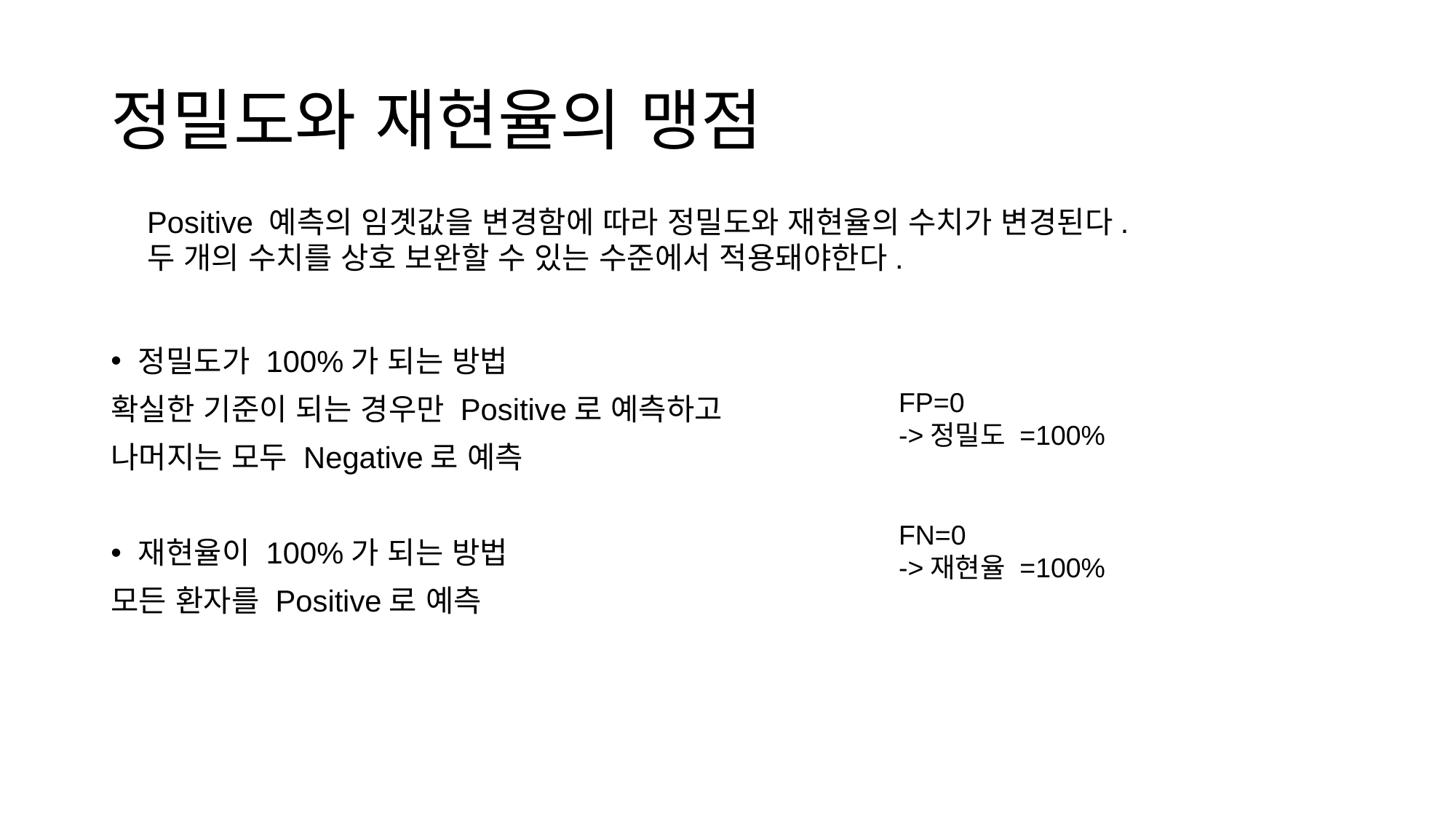

# 정밀도와 재현율의 맹점
Positive 예측의 임곗값을 변경함에 따라 정밀도와 재현율의 수치가 변경된다.
두 개의 수치를 상호 보완할 수 있는 수준에서 적용돼야한다.

정밀도가 100%가 되는 방법
확실한 기준이 되는 경우만 Positive로 예측하고
나머지는 모두 Negative로 예측

재현율이 100%가 되는 방법
모든 환자를 Positive로 예측
FP=0
->정밀도 =100%
FN=0
->재현율 =100%